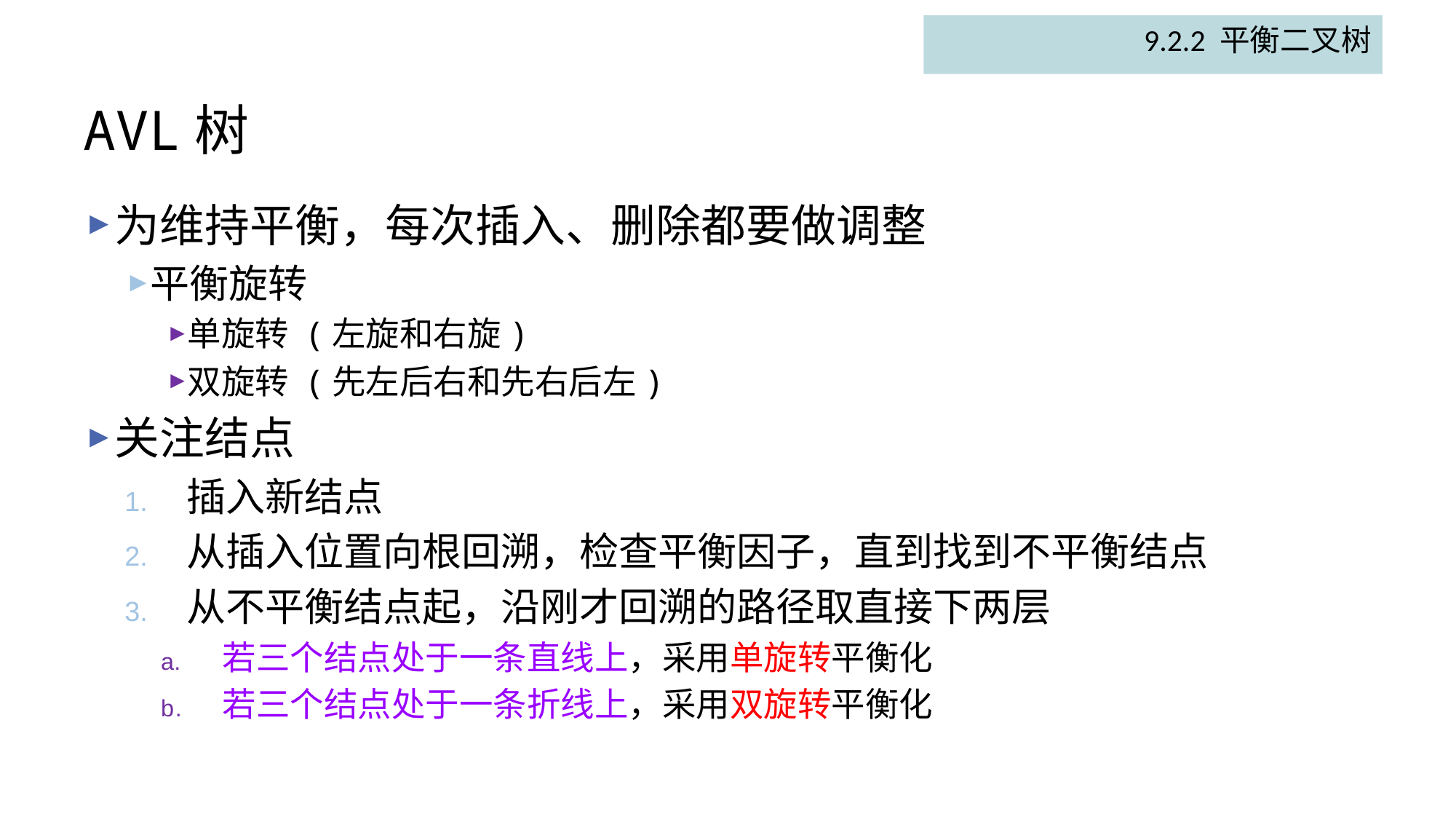

9.2.2 平衡二叉树
# AVL树
为维持平衡，每次插入、删除都要做调整
平衡旋转
单旋转 (左旋和右旋)
双旋转 (先左后右和先右后左)
关注结点
插入新结点
从插入位置向根回溯，检查平衡因子，直到找到不平衡结点
从不平衡结点起，沿刚才回溯的路径取直接下两层
若三个结点处于一条直线上，采用单旋转平衡化
若三个结点处于一条折线上，采用双旋转平衡化